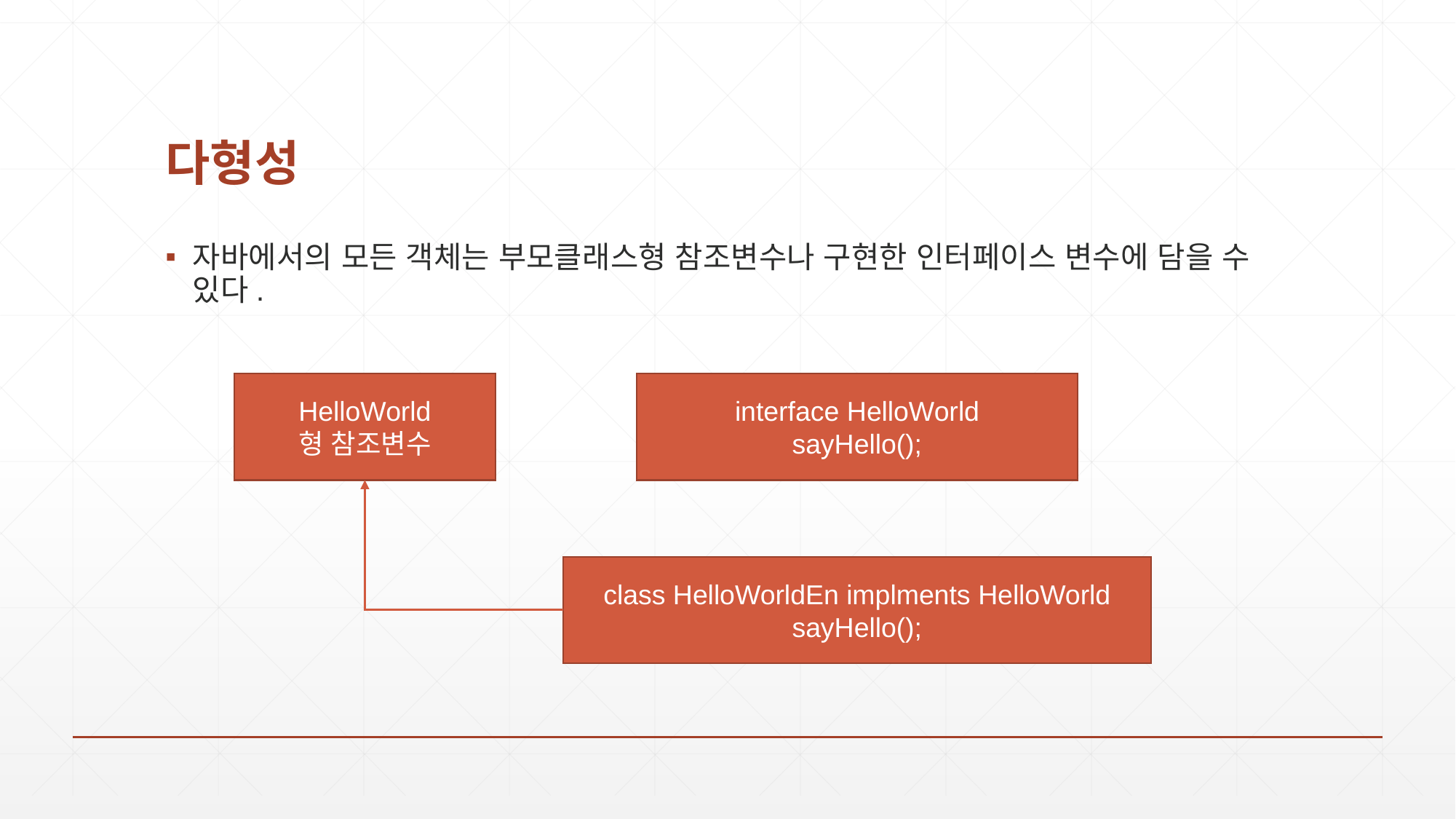

# 다형성
자바에서의 모든 객체는 부모클래스형 참조변수나 구현한 인터페이스 변수에 담을 수 있다.

HelloWorld
형 참조변수
interface HelloWorld
sayHello();
class HelloWorldEn implments HelloWorld
sayHello();